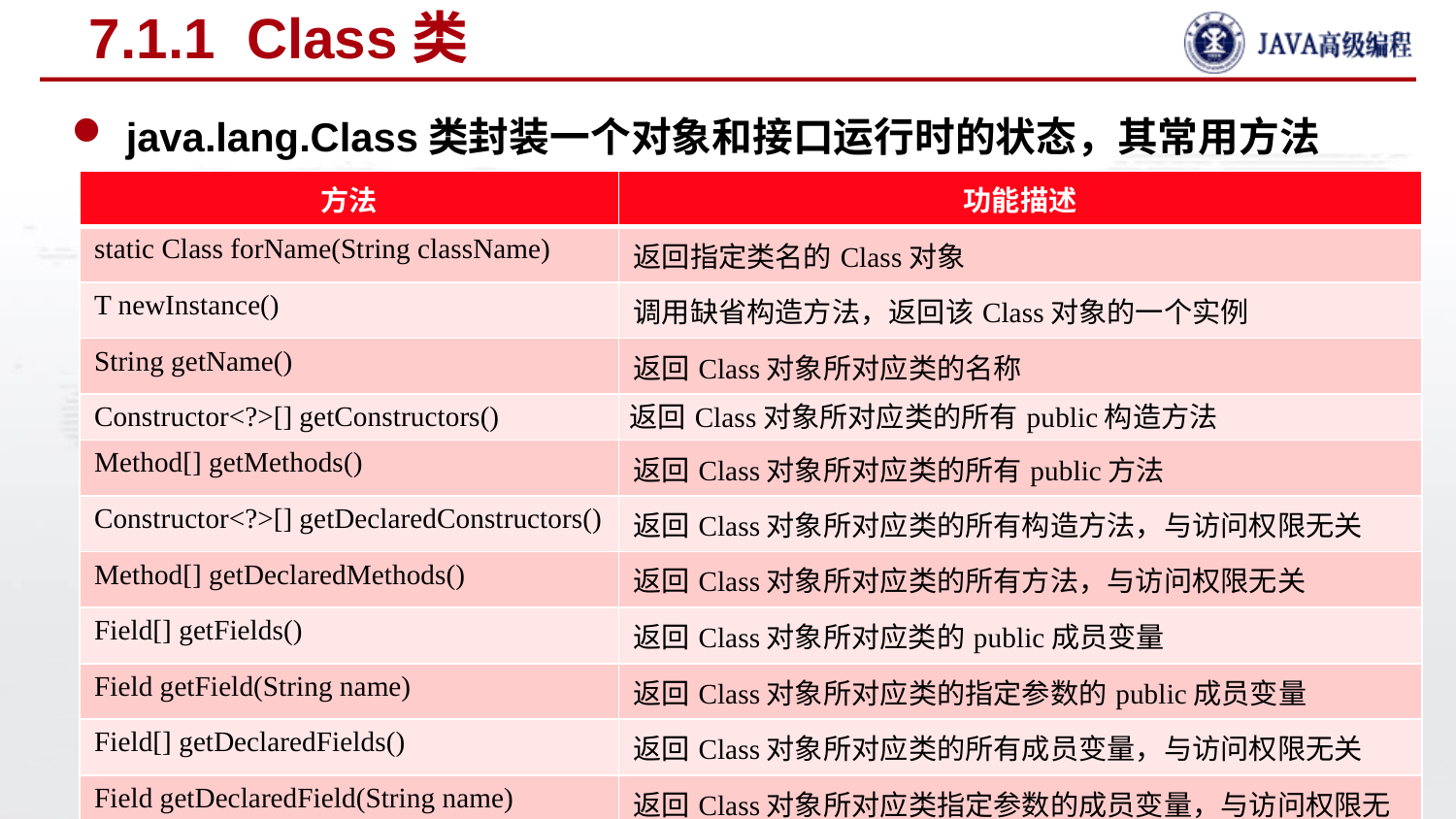

# 7.1.1  Class类
java.lang.Class类封装一个对象和接口运行时的状态，其常用方法

| 方法 | 功能描述 |
| --- | --- |
| static Class forName(String className) | 返回指定类名的Class对象 |
| T newInstance() | 调用缺省构造方法，返回该Class对象的一个实例 |
| String getName() | 返回Class对象所对应类的名称 |
| Constructor<?>[] getConstructors() | 返回Class对象所对应类的所有public构造方法 |
| Method[] getMethods() | 返回Class对象所对应类的所有public方法 |
| Constructor<?>[] getDeclaredConstructors() | 返回Class对象所对应类的所有构造方法，与访问权限无关 |
| Method[] getDeclaredMethods() | 返回Class对象所对应类的所有方法，与访问权限无关 |
| Field[] getFields() | 返回Class对象所对应类的public成员变量 |
| Field getField(String name) | 返回Class对象所对应类的指定参数的public成员变量 |
| Field[] getDeclaredFields() | 返回Class对象所对应类的所有成员变量，与访问权限无关 |
| Field getDeclaredField(String name) | 返回Class对象所对应类指定参数的成员变量，与访问权限无关 |
| … | … |